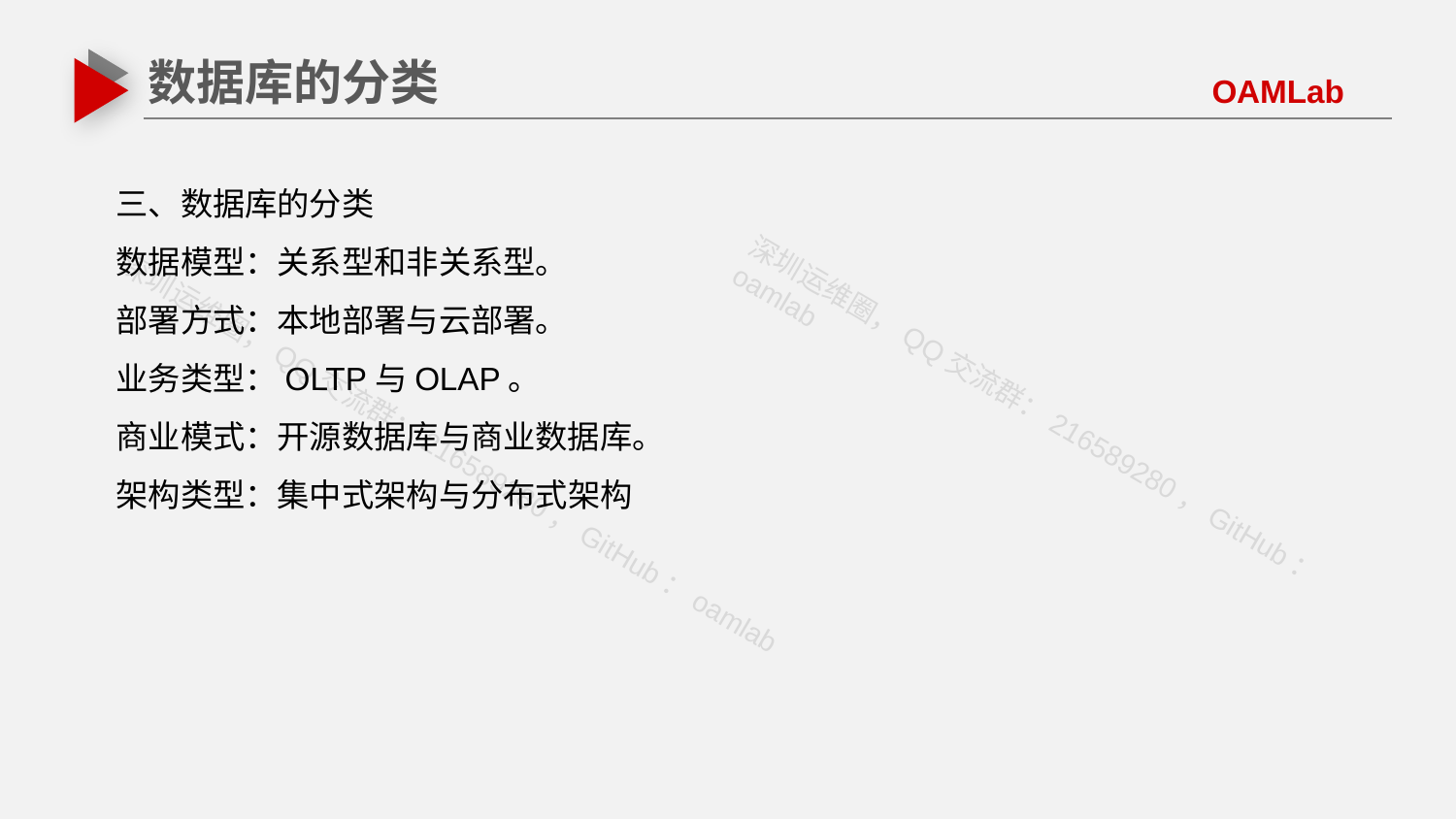

数据库的分类
三、数据库的分类
数据模型：关系型和非关系型。
部署方式：本地部署与云部署。
业务类型：OLTP与OLAP。
商业模式：开源数据库与商业数据库。
架构类型：集中式架构与分布式架构